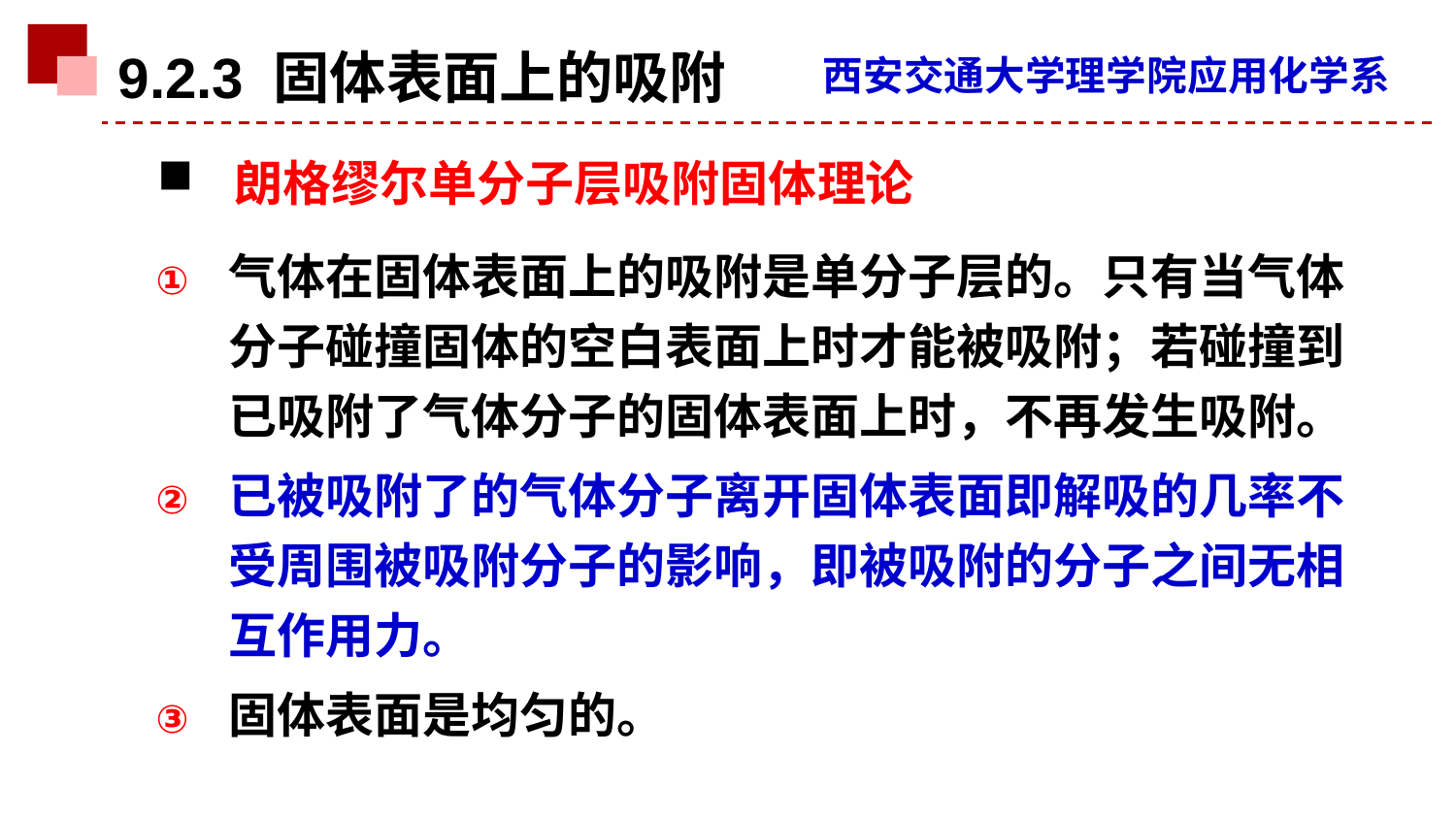

9.2.3 固体表面上的吸附
 朗格缪尔单分子层吸附固体理论
气体在固体表面上的吸附是单分子层的。只有当气体分子碰撞固体的空白表面上时才能被吸附；若碰撞到已吸附了气体分子的固体表面上时，不再发生吸附。
已被吸附了的气体分子离开固体表面即解吸的几率不受周围被吸附分子的影响，即被吸附的分子之间无相互作用力。
固体表面是均匀的。